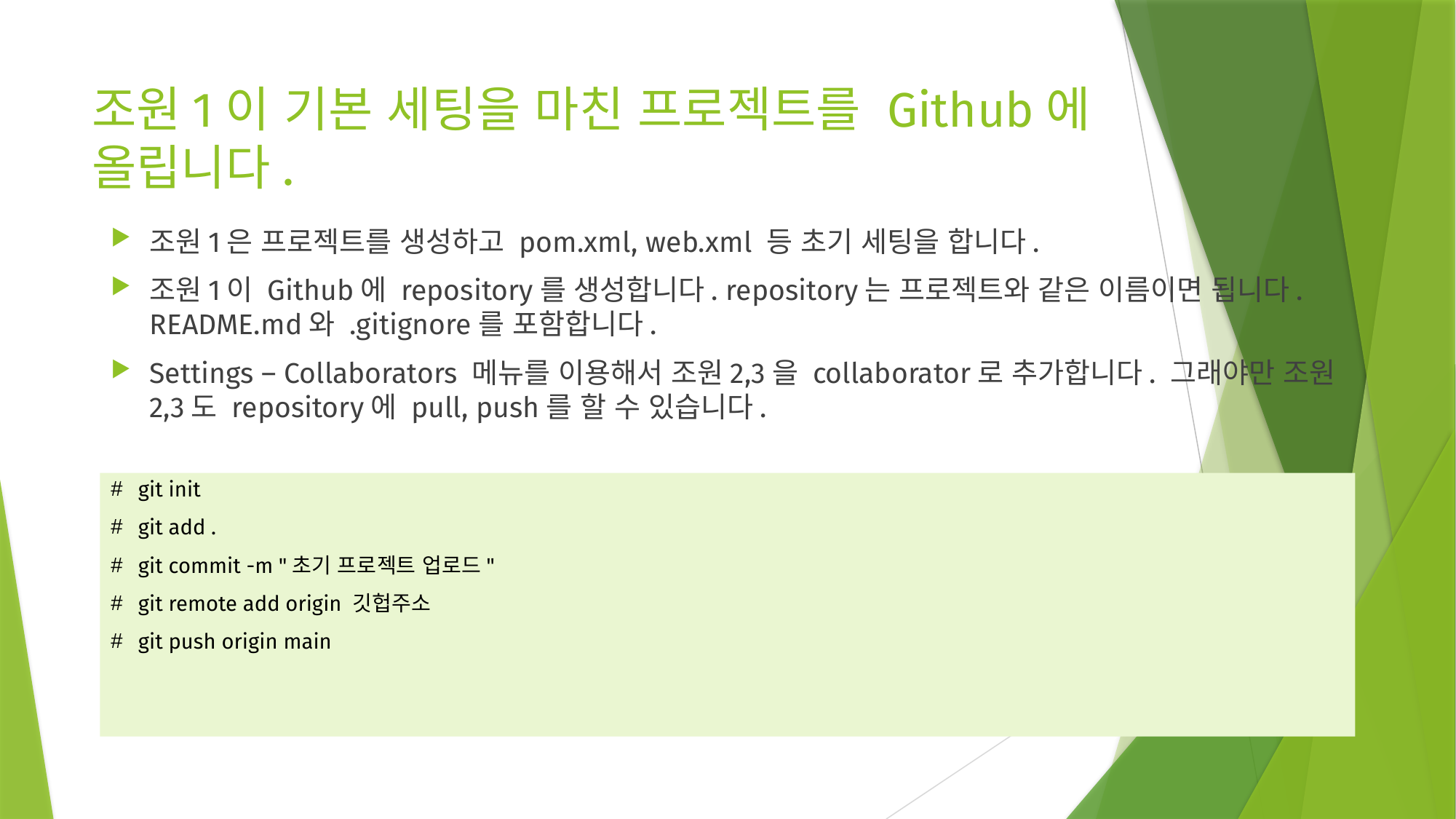

# 조원1이 기본 세팅을 마친 프로젝트를 Github에 올립니다.
조원1은 프로젝트를 생성하고 pom.xml, web.xml 등 초기 세팅을 합니다.
조원1이 Github에 repository를 생성합니다. repository는 프로젝트와 같은 이름이면 됩니다. README.md와 .gitignore를 포함합니다.
Settings – Collaborators 메뉴를 이용해서 조원2,3을 collaborator로 추가합니다. 그래야만 조원2,3도 repository에 pull, push를 할 수 있습니다.

git init
git add .
git commit -m "초기 프로젝트 업로드"
git remote add origin 깃헙주소
git push origin main